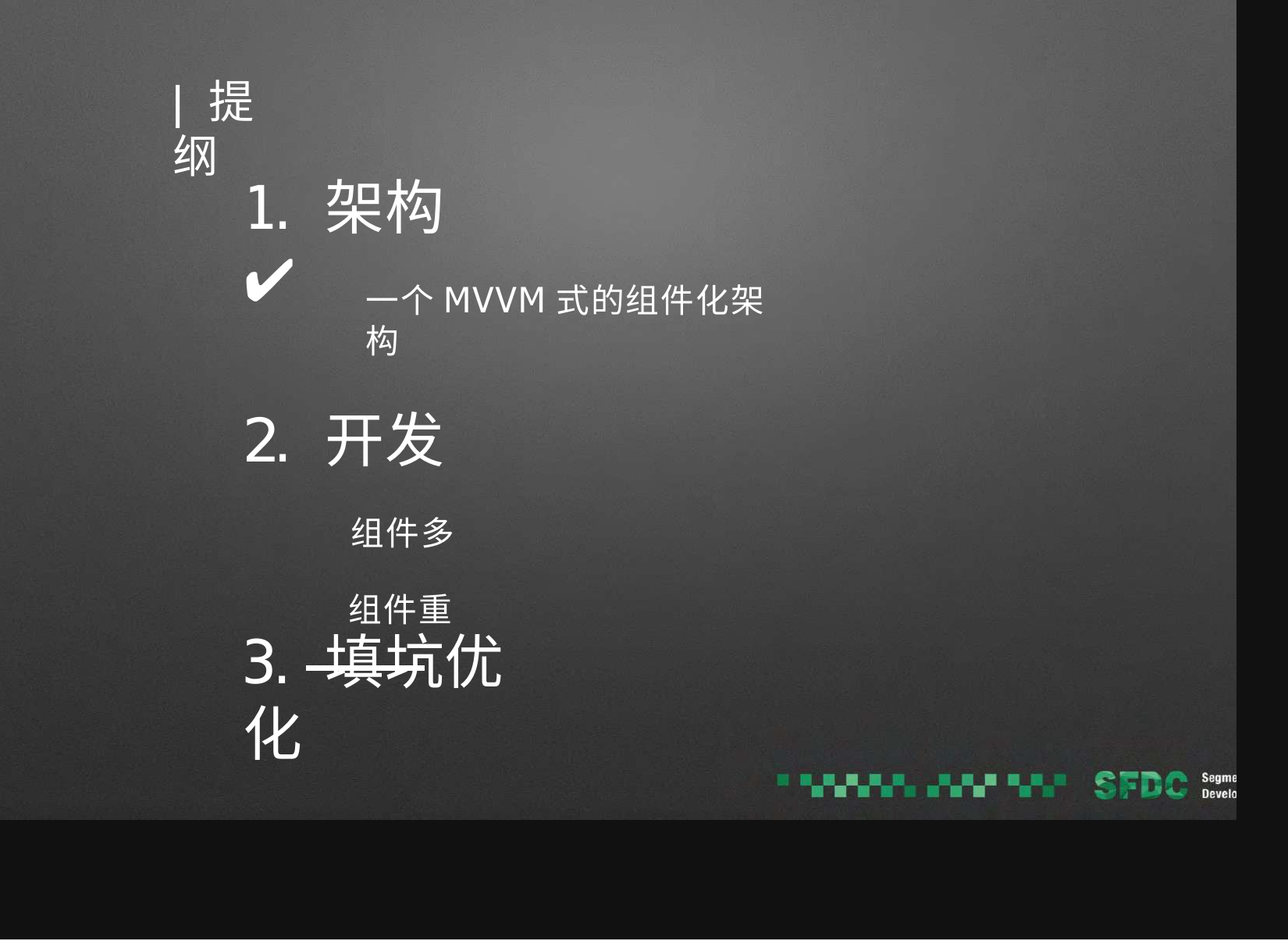

| 提纲
# 1. 架构 ✔
一个MVVM式的组件化架构

2. 开发
组件多 组件重
3. 填坑优化